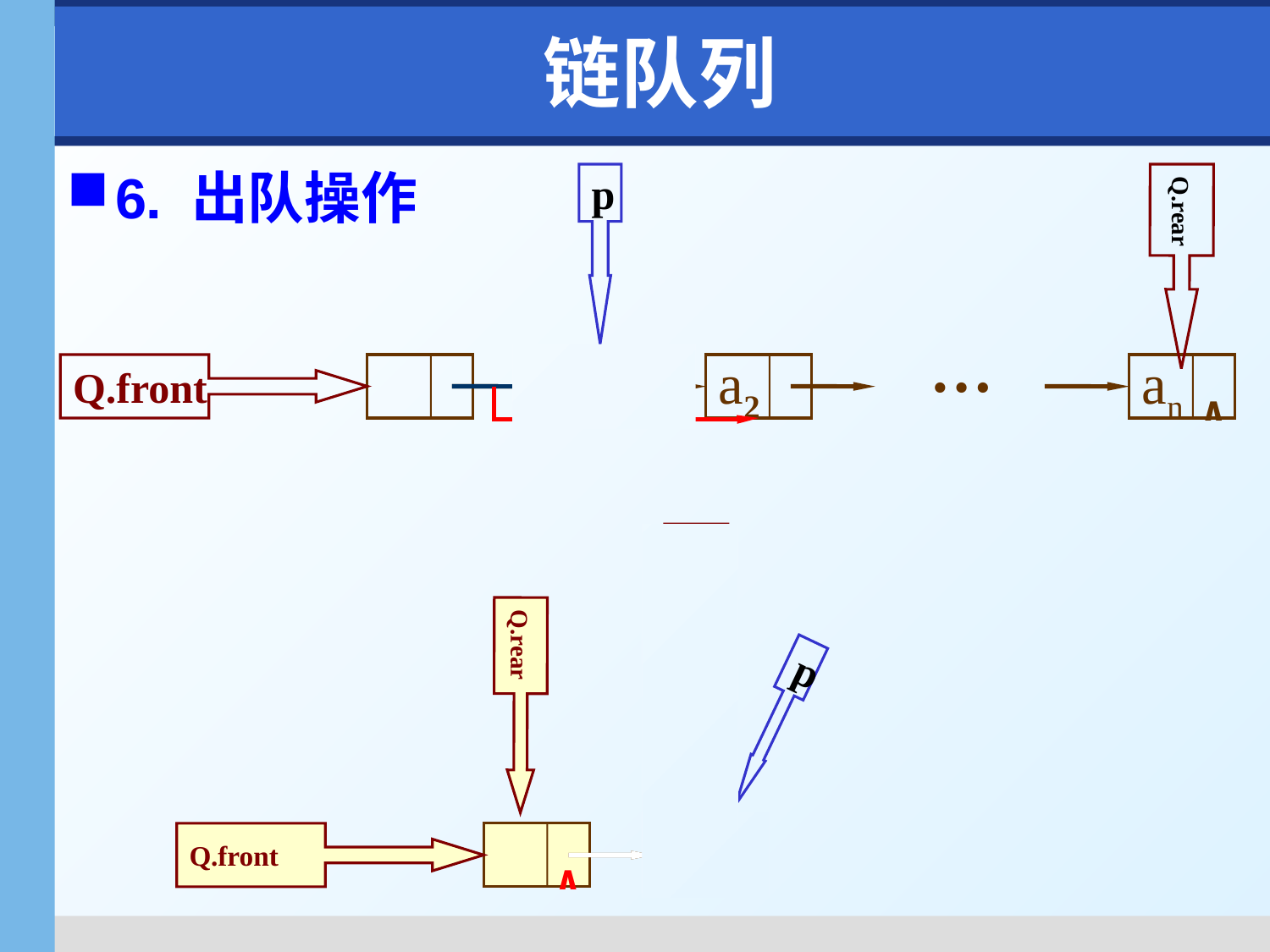

# 链队列
6. 出队操作

Q.rear
…
∧
Q.front

a1

a2

an

p

Q.rear
∧
Q.front

an

p
Q.rear
∧